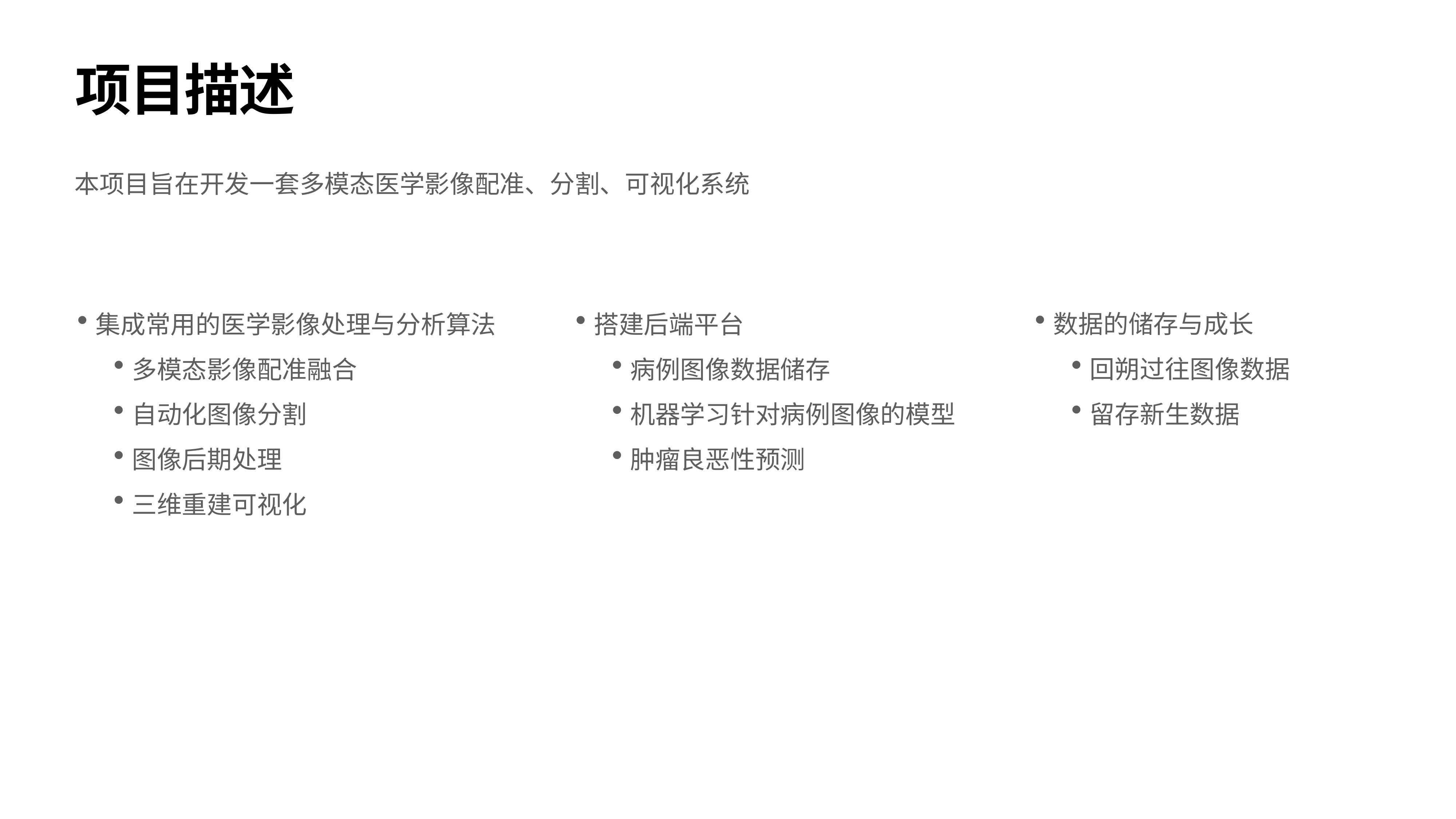

# 项目描述
本项目旨在开发一套多模态医学影像配准、分割、可视化系统
数据的储存与成长
回朔过往图像数据
留存新生数据
集成常用的医学影像处理与分析算法
多模态影像配准融合
自动化图像分割
图像后期处理
三维重建可视化
搭建后端平台
病例图像数据储存
机器学习针对病例图像的模型
肿瘤良恶性预测